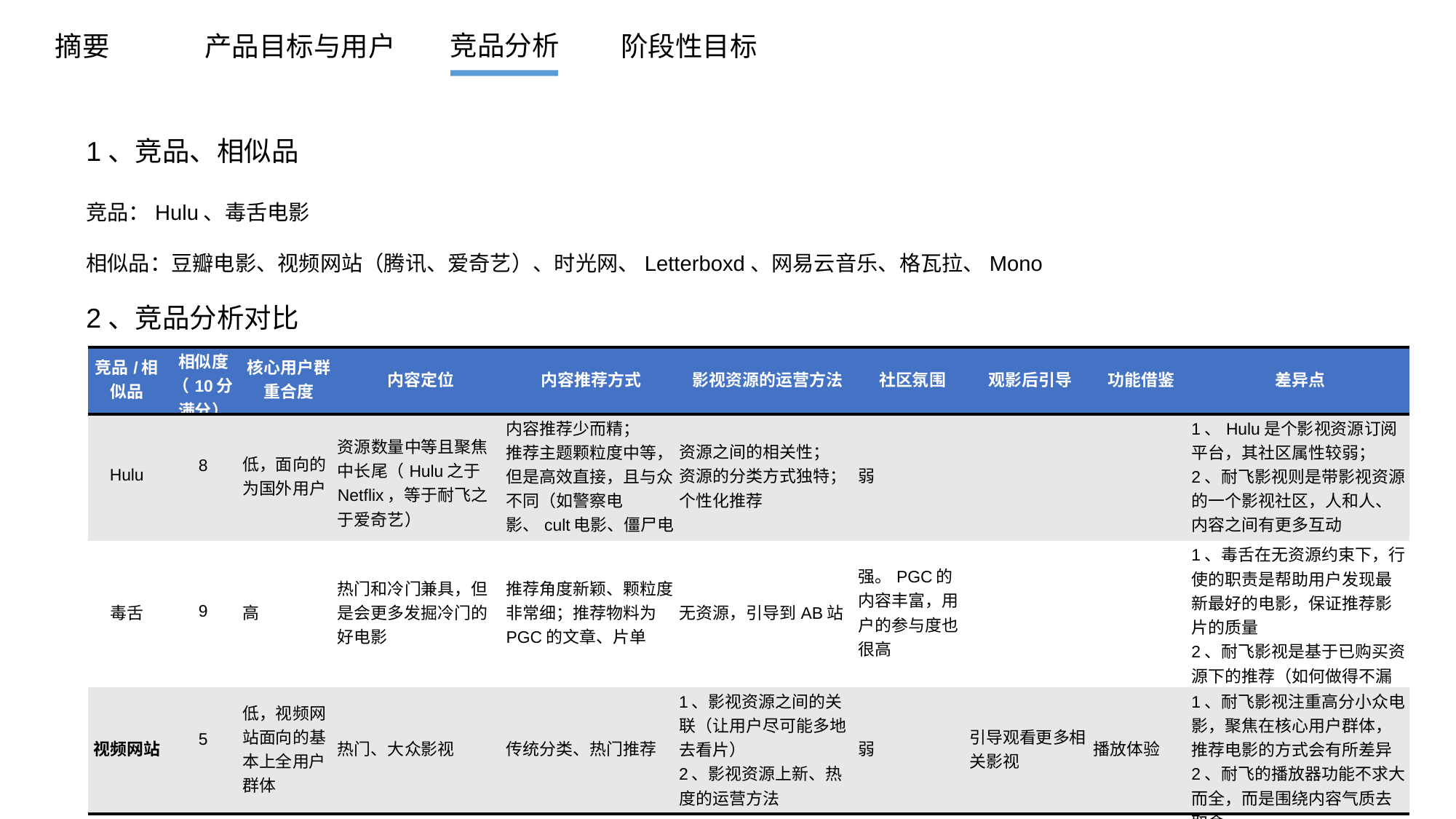

1、竞品、相似品

竞品：Hulu、毒舌电影

相似品：豆瓣电影、视频网站（腾讯、爱奇艺）、时光网、Letterboxd、网易云音乐、格瓦拉、Mono

2、竞品分析对比

| 竞品/相似品 | 相似度（10分满分） | 核心用户群重合度 | 内容定位 | 内容推荐方式 | 影视资源的运营方法 | 社区氛围 | 观影后引导 | 功能借鉴 | 差异点 |
| --- | --- | --- | --- | --- | --- | --- | --- | --- | --- |
| Hulu | 8 | 低，面向的为国外用户 | 资源数量中等且聚焦中长尾（Hulu之于Netflix，等于耐飞之于爱奇艺） | 内容推荐少而精； 推荐主题颗粒度中等，但是高效直接，且与众不同（如警察电影、cult电影、僵尸电影） | 资源之间的相关性； 资源的分类方式独特； 个性化推荐 | 弱 |  |  | 1、Hulu是个影视资源订阅平台，其社区属性较弱； 2、耐飞影视则是带影视资源的一个影视社区，人和人、内容之间有更多互动 |
| 毒舌 | 9 | 高 | 热门和冷门兼具，但是会更多发掘冷门的好电影 | 推荐角度新颖、颗粒度非常细；推荐物料为PGC的文章、片单 | 无资源，引导到AB站 | 强。PGC的内容丰富，用户的参与度也很高 |  |  | 1、毒舌在无资源约束下，行使的职责是帮助用户发现最新最好的电影，保证推荐影片的质量 2、耐飞影视是基于已购买资源下的推荐（如何做得不漏痕迹是重点） |
| 视频网站 | 5 | 低，视频网站面向的基本上全用户群体 | 热门、大众影视 | 传统分类、热门推荐 | 1、影视资源之间的关联（让用户尽可能多地去看片） 2、影视资源上新、热度的运营方法 | 弱 | 引导观看更多相关影视 | 播放体验 | 1、耐飞影视注重高分小众电影，聚焦在核心用户群体，推荐电影的方式会有所差异 2、耐飞的播放器功能不求大而全，而是围绕内容气质去取舍 |